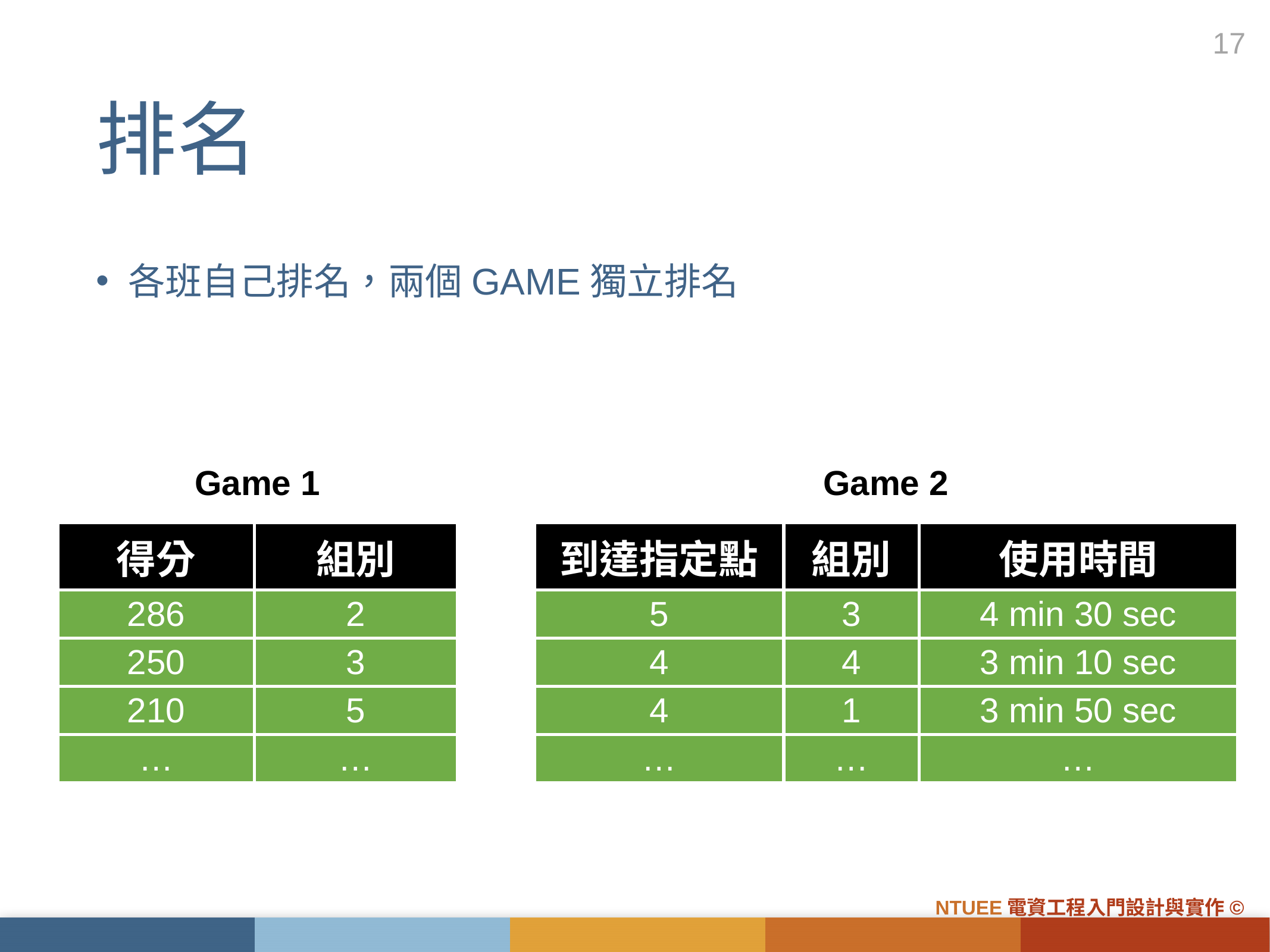

17
# 排名
各班自己排名，兩個GAME獨立排名
Game 2
Game 1
| 得分 | 組別 |
| --- | --- |
| 286 | 2 |
| 250 | 3 |
| 210 | 5 |
| … | … |
| 到達指定點 | 組別 | 使用時間 |
| --- | --- | --- |
| 5 | 3 | 4 min 30 sec |
| 4 | 4 | 3 min 10 sec |
| 4 | 1 | 3 min 50 sec |
| … | … | … |